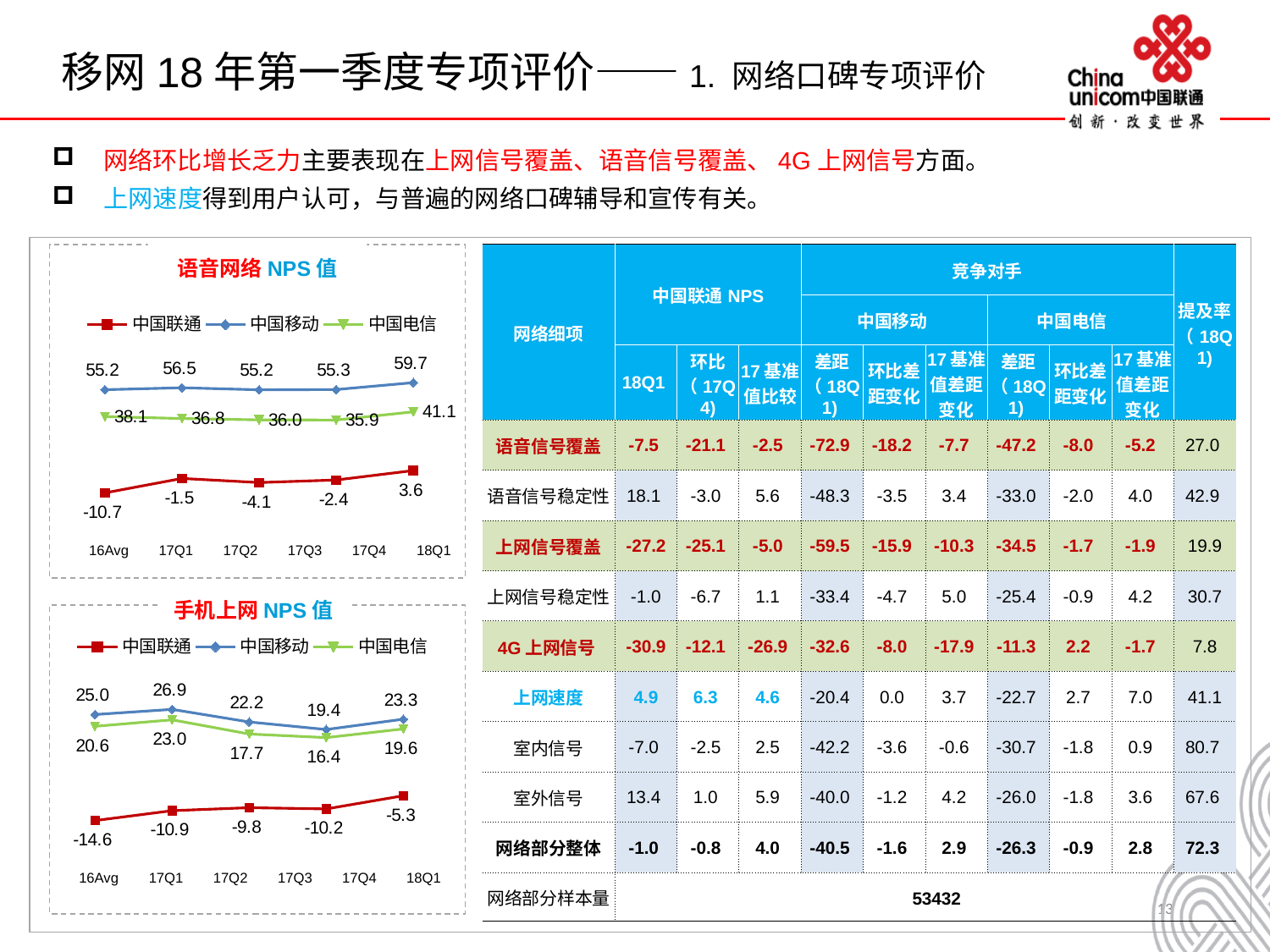

# 移网18年第一季度专项评价——1. 网络口碑专项评价
 网络环比增长乏力主要表现在上网信号覆盖、语音信号覆盖、4G上网信号方面。
 上网速度得到用户认可，与普遍的网络口碑辅导和宣传有关。

语音网络NPS值
| 网络细项 | 中国联通NPS |  |  | 竞争对手 |  |  |  |  |  | 提及率（18Q1) |
| --- | --- | --- | --- | --- | --- | --- | --- | --- | --- | --- |
|  |  |  |  | 中国移动 |  |  | 中国电信 |  |  |  |
|  | 18Q1 | 环比 （17Q4) | 17基准值比较 | 差距（18Q1) | 环比差距变化 | 17基准值差距变化 | 差距（18Q1) | 环比差距变化 | 17基准值差距变化 |  |
| 语音信号覆盖 | -7.5 | -21.1 | -2.5 | -72.9 | -18.2 | -7.7 | -47.2 | -8.0 | -5.2 | 27.0 |
| 语音信号稳定性 | 18.1 | -3.0 | 5.6 | -48.3 | -3.5 | 3.4 | -33.0 | -2.0 | 4.0 | 42.9 |
| 上网信号覆盖 | -27.2 | -25.1 | -5.0 | -59.5 | -15.9 | -10.3 | -34.5 | -1.7 | -1.9 | 19.9 |
| 上网信号稳定性 | -1.0 | -6.7 | 1.1 | -33.4 | -4.7 | 5.0 | -25.4 | -0.9 | 4.2 | 30.7 |
| 4G上网信号 | -30.9 | -12.1 | -26.9 | -32.6 | -8.0 | -17.9 | -11.3 | 2.2 | -1.7 | 7.8 |
| 上网速度 | 4.9 | 6.3 | 4.6 | -20.4 | 0.0 | 3.7 | -22.7 | 2.7 | 7.0 | 41.1 |
| 室内信号 | -7.0 | -2.5 | 2.5 | -42.2 | -3.6 | -0.6 | -30.7 | -1.8 | 0.9 | 80.7 |
| 室外信号 | 13.4 | 1.0 | 5.9 | -40.0 | -1.2 | 4.2 | -26.0 | -1.8 | 3.6 | 67.6 |
| 网络部分整体 | -1.0 | -0.8 | 4.0 | -40.5 | -1.6 | 2.9 | -26.3 | -0.9 | 2.8 | 72.3 |
| 网络部分样本量 | 53432 |  |  |  |  |  |  |  |  |  |

### Chart

| Category | 中国联通 | 中国移动 | 中国电信 |
|---|---|---|---|
| 16Avg | -10.683803442599963 | 55.22633134604733 | 38.07581382337732 |
| 17Q1 | -1.4711318104531679 | 56.49939059933231 | 36.8212873067242 |
| 17Q2 | -4.085861097298194 | 55.18363001951624 | 35.957111321349736 |
| 17Q3 | -2.447168216398986 | 55.32262950621024 | 35.87632875291678 |
| 17Q4 | 3.6015448986160283 | 59.74290706381562 | 41.08889834113143 |
| 16Avg | 17Q1 | 17Q2 | 17Q3 | 17Q4 | 18Q1 |
| --- | --- | --- | --- | --- | --- |
手机上网NPS值

### Chart

| Category | 中国联通 | 中国移动 | 中国电信 |
|---|---|---|---|
| 16Avg | -14.588165082036046 | 25.01009631000337 | 20.60296072853739 |
| 17Q1 | -10.882904812617406 | 26.935123042505417 | 23.037085540806135 |
| 17Q2 | -9.774006331340134 | 22.2275465498355 | 17.7357793646885 |
| 17Q3 | -10.23658444341724 | 19.424612992153605 | 16.39683505782106 |
| 17Q4 | -5.3 | 23.27181590339489 | 19.632666943804093 |
| 16Avg | 17Q1 | 17Q2 | 17Q3 | 17Q4 | 18Q1 |
| --- | --- | --- | --- | --- | --- |